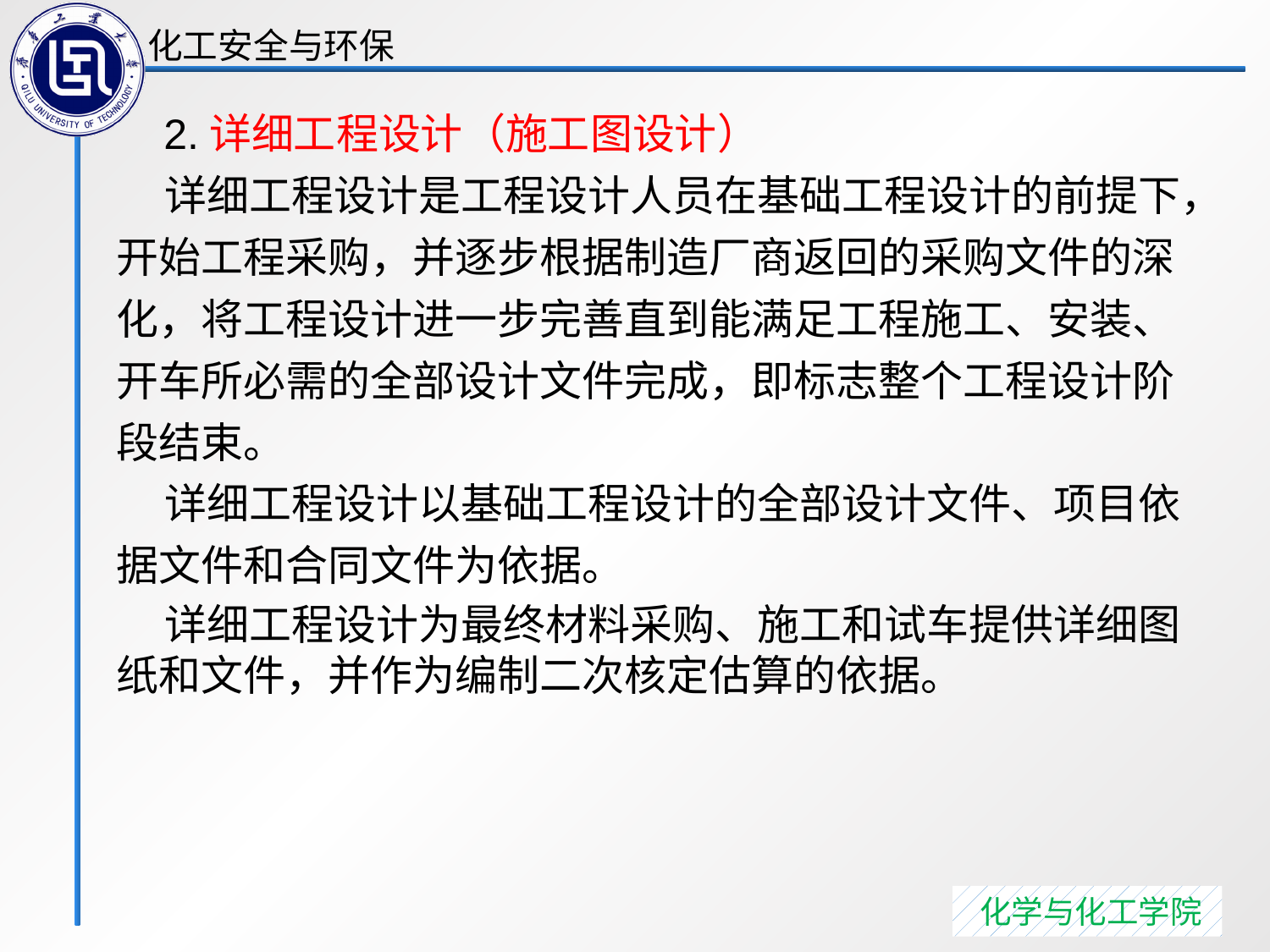

2.详细工程设计（施工图设计）
    详细工程设计是工程设计人员在基础工程设计的前提下，开始工程采购，并逐步根据制造厂商返回的采购文件的深化，将工程设计进一步完善直到能满足工程施工、安装、开车所必需的全部设计文件完成，即标志整个工程设计阶段结束。
    详细工程设计以基础工程设计的全部设计文件、项目依据文件和合同文件为依据。
    详细工程设计为最终材料采购、施工和试车提供详细图纸和文件，并作为编制二次核定估算的依据。